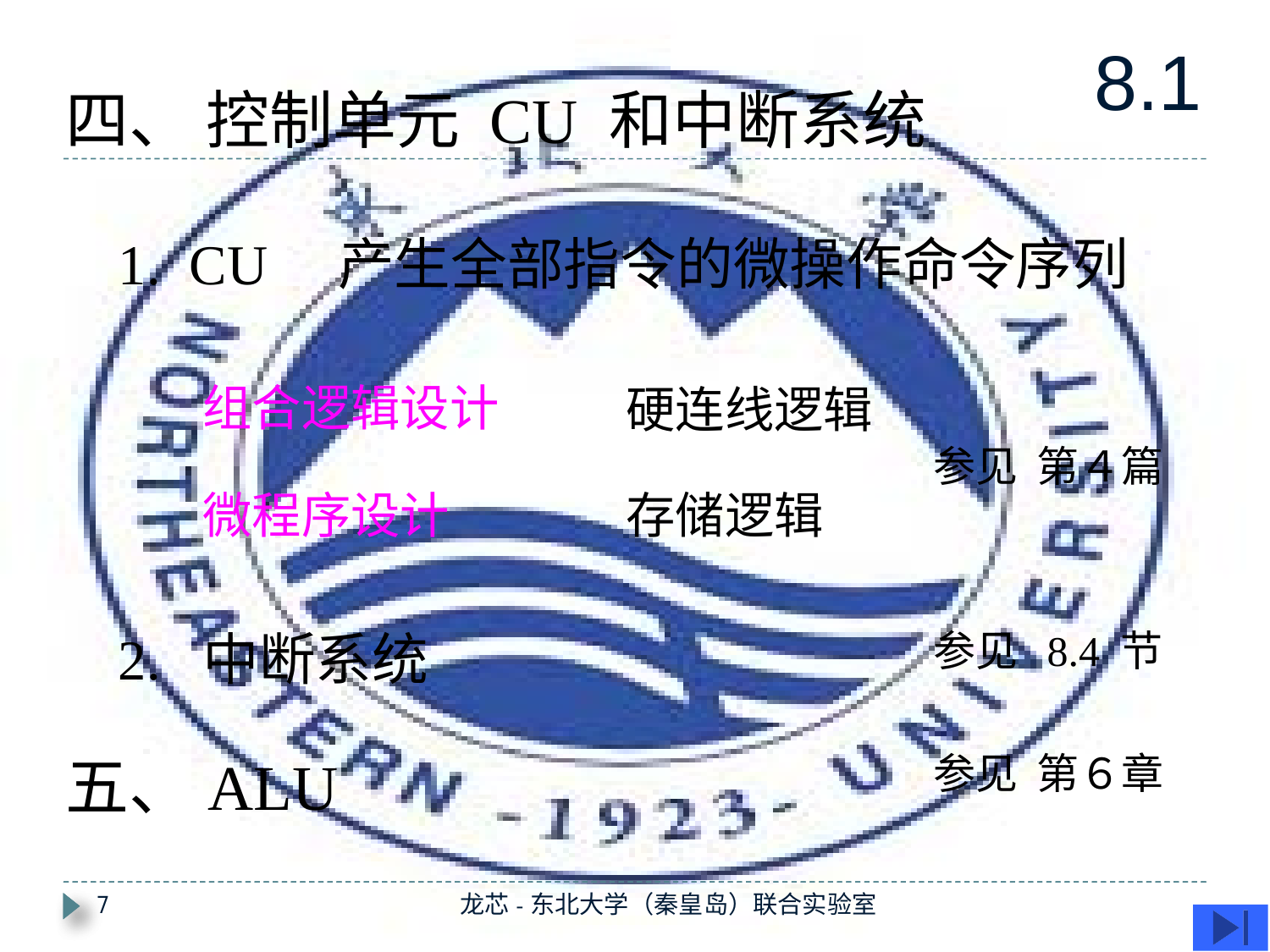

8.1
四、 控制单元 CU 和中断系统
1.  CU    产生全部指令的微操作命令序列
组合逻辑设计
微程序设计
硬连线逻辑
存储逻辑
参见  第４篇
2.  中断系统
参见  8.4 节
五、ALU
参见  第６章
7
龙芯-东北大学（秦皇岛）联合实验室